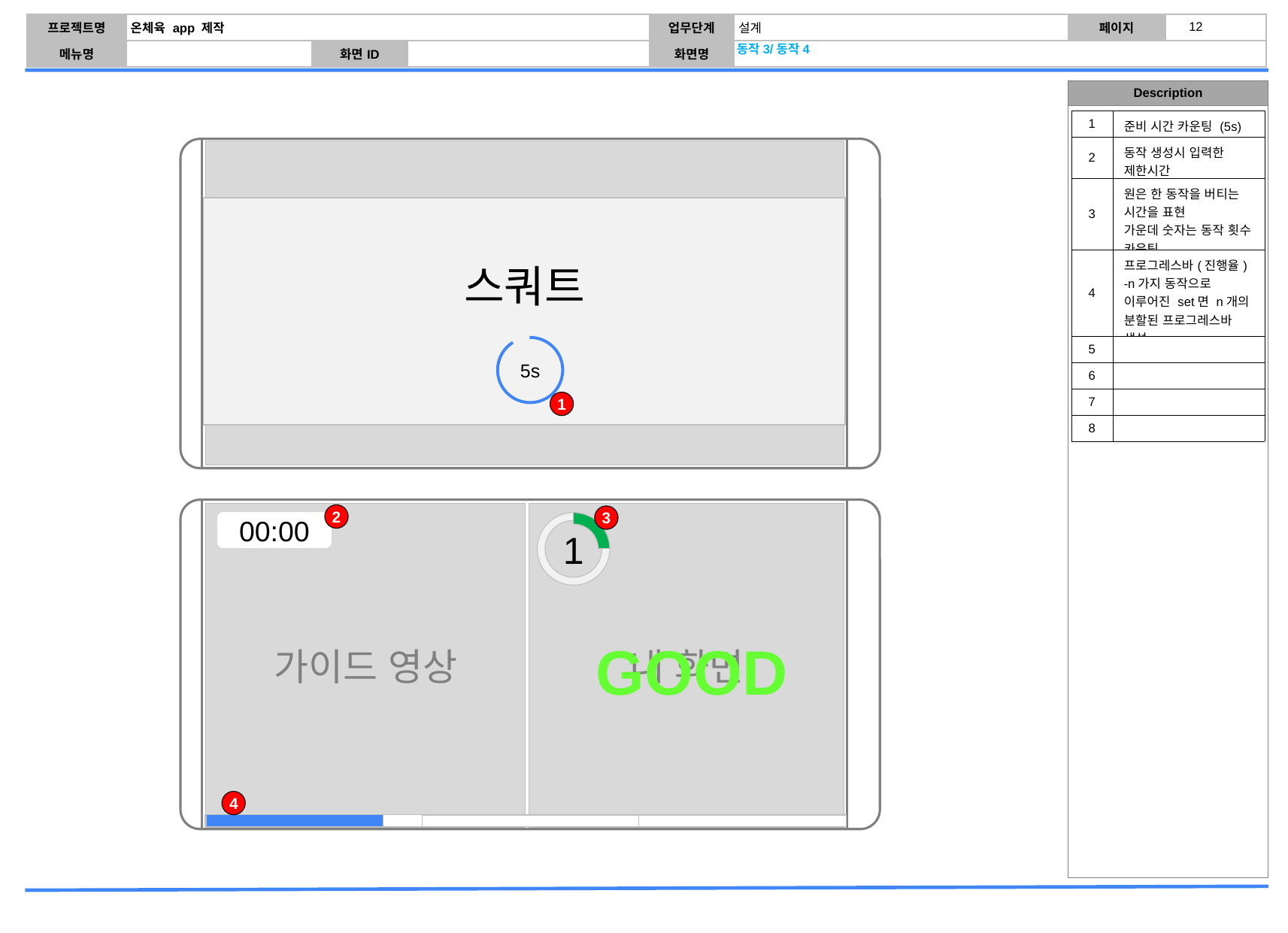

동작3/동작4
| 1 | 준비 시간 카운팅 (5s) |
| --- | --- |
| 2 | 동작 생성시 입력한 제한시간 |
| 3 | 원은 한 동작을 버티는 시간을 표현 가운데 숫자는 동작 횟수 카운팅 |
| 4 | 프로그레스바(진행율) -n가지 동작으로 이루어진 set면 n개의 분할된 프로그레스바 생성 |
| 5 |  |
| 6 |  |
| 7 |  |
| 8 |  |

스쿼트

5s
1
가이드 영상
내 화면
2
3
00:00
1

GOOD
4